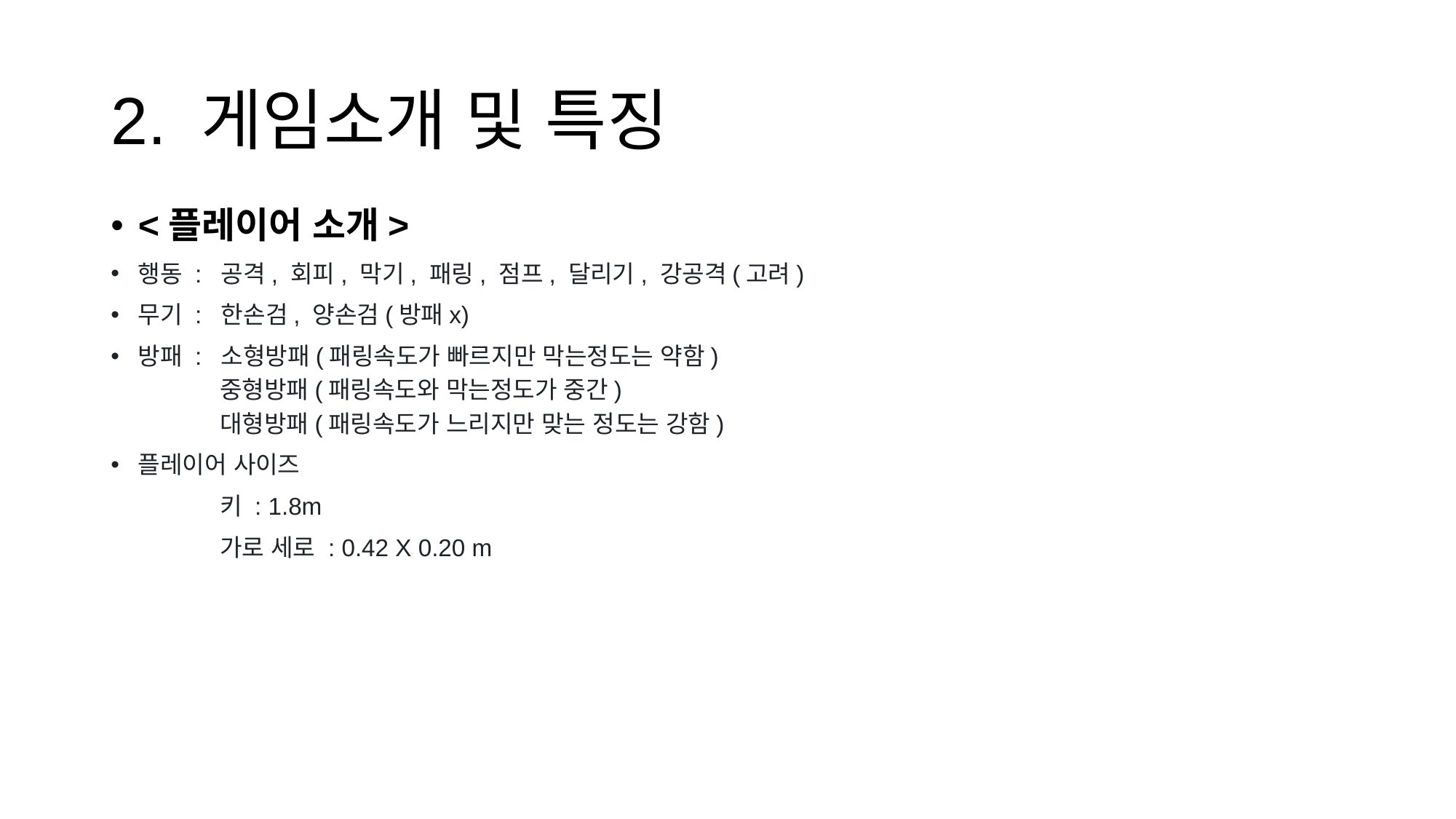

# 2. 게임소개 및 특징
<플레이어 소개>
행동 :  공격, 회피, 막기, 패링, 점프, 달리기, 강공격(고려)
무기 :  한손검, 양손검(방패x)
방패 :  소형방패(패링속도가 빠르지만 막는정도는 약함)
중형방패(패링속도와 막는정도가 중간)
대형방패(패링속도가 느리지만 맞는 정도는 강함)
플레이어 사이즈
	키 : 1.8m
	가로 세로 : 0.42 X 0.20 m